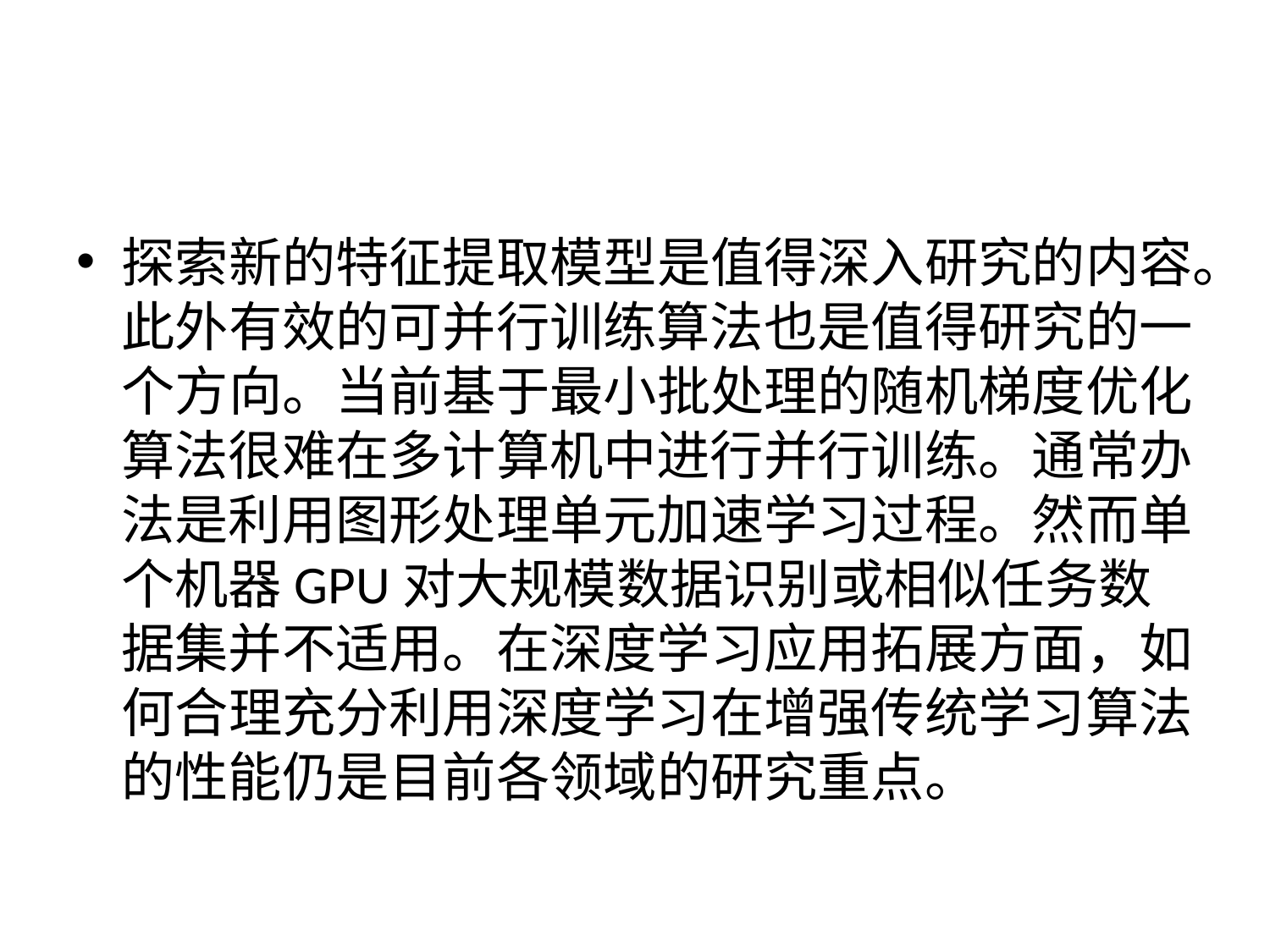

#
探索新的特征提取模型是值得深入研究的内容。此外有效的可并行训练算法也是值得研究的一个方向。当前基于最小批处理的随机梯度优化算法很难在多计算机中进行并行训练。通常办法是利用图形处理单元加速学习过程。然而单个机器GPU对大规模数据识别或相似任务数据集并不适用。在深度学习应用拓展方面，如何合理充分利用深度学习在增强传统学习算法的性能仍是目前各领域的研究重点。